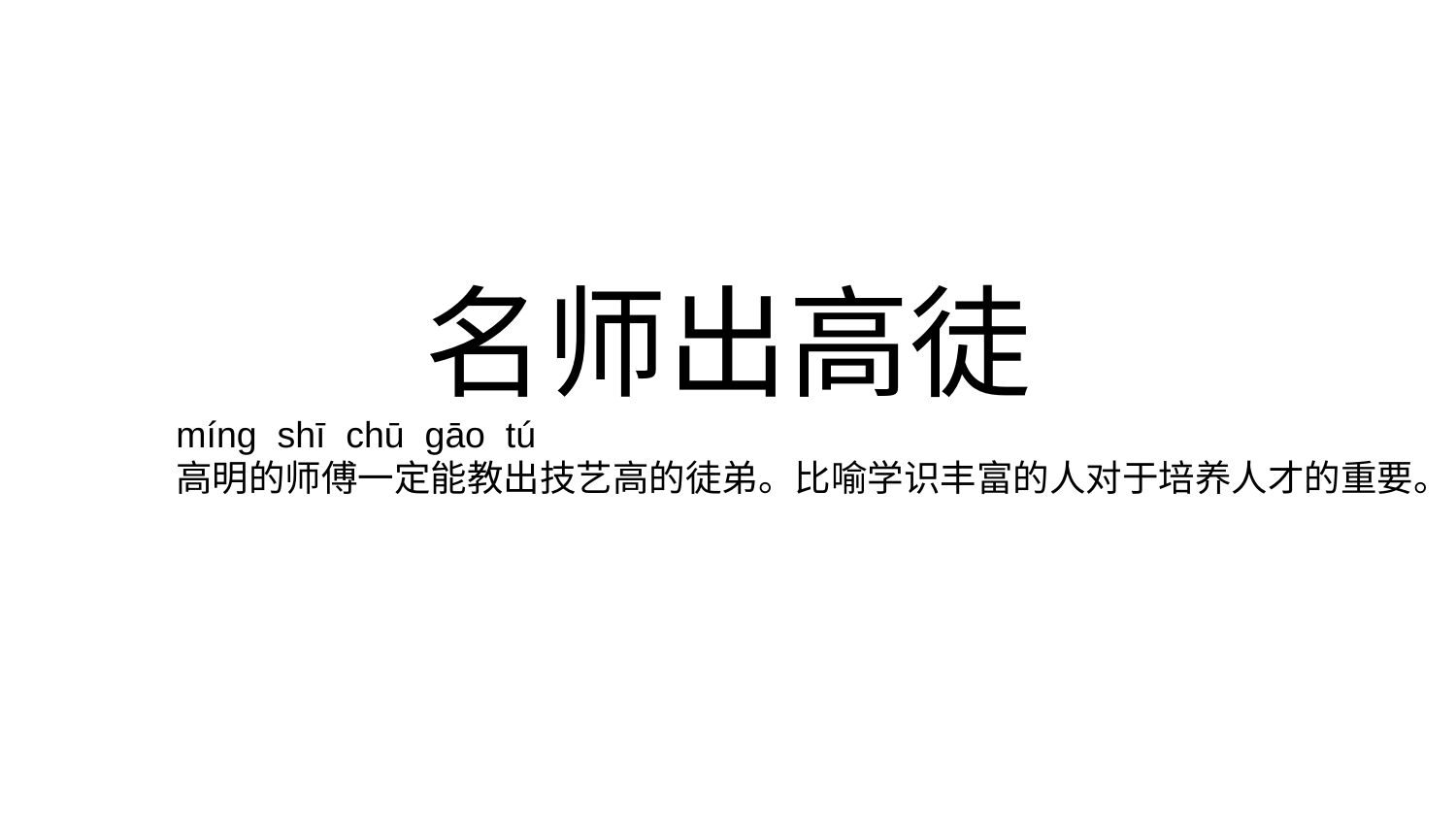

# 名师出高徒
míng  shī  chū  gāo  tú
高明的师傅一定能教出技艺高的徒弟。比喻学识丰富的人对于培养人才的重要。